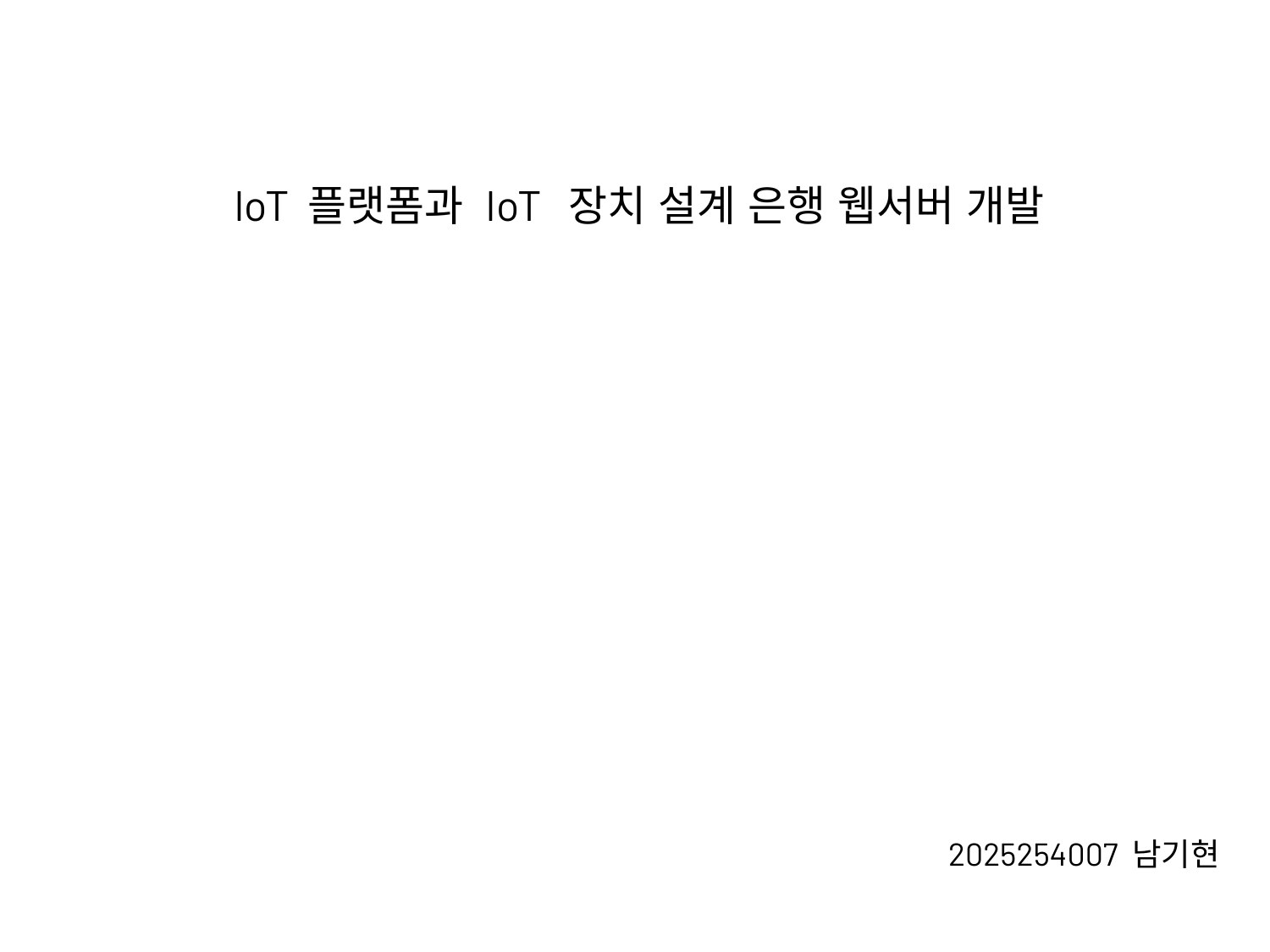

IoT 플랫폼과 IoT  장치 설계 은행 웹서버 개발
2025254007 남기현